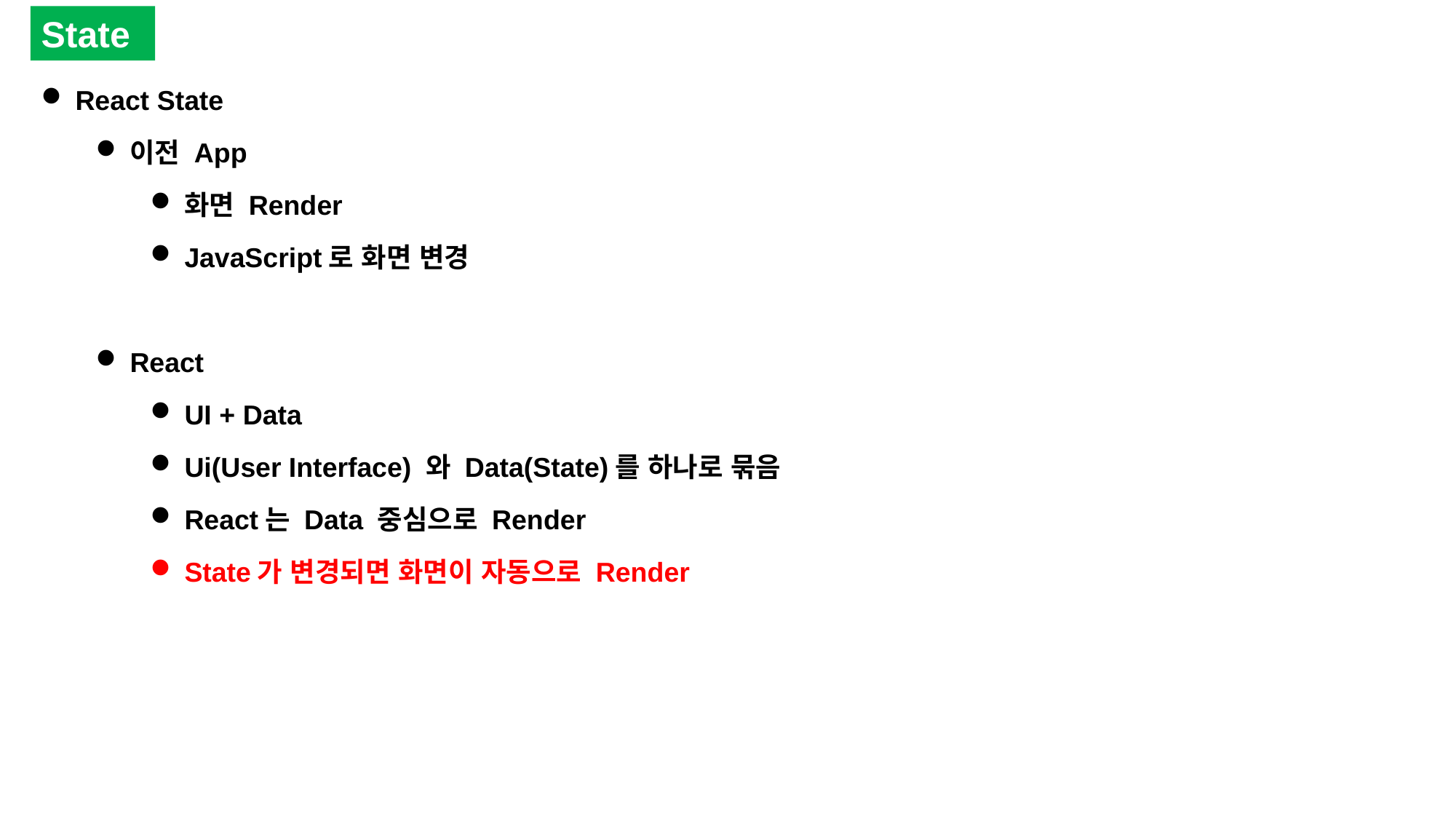

State
React State
이전 App
화면 Render
JavaScript로 화면 변경

React
UI + Data
Ui(User Interface) 와 Data(State)를 하나로 묶음
React는 Data 중심으로 Render
State가 변경되면 화면이 자동으로 Render